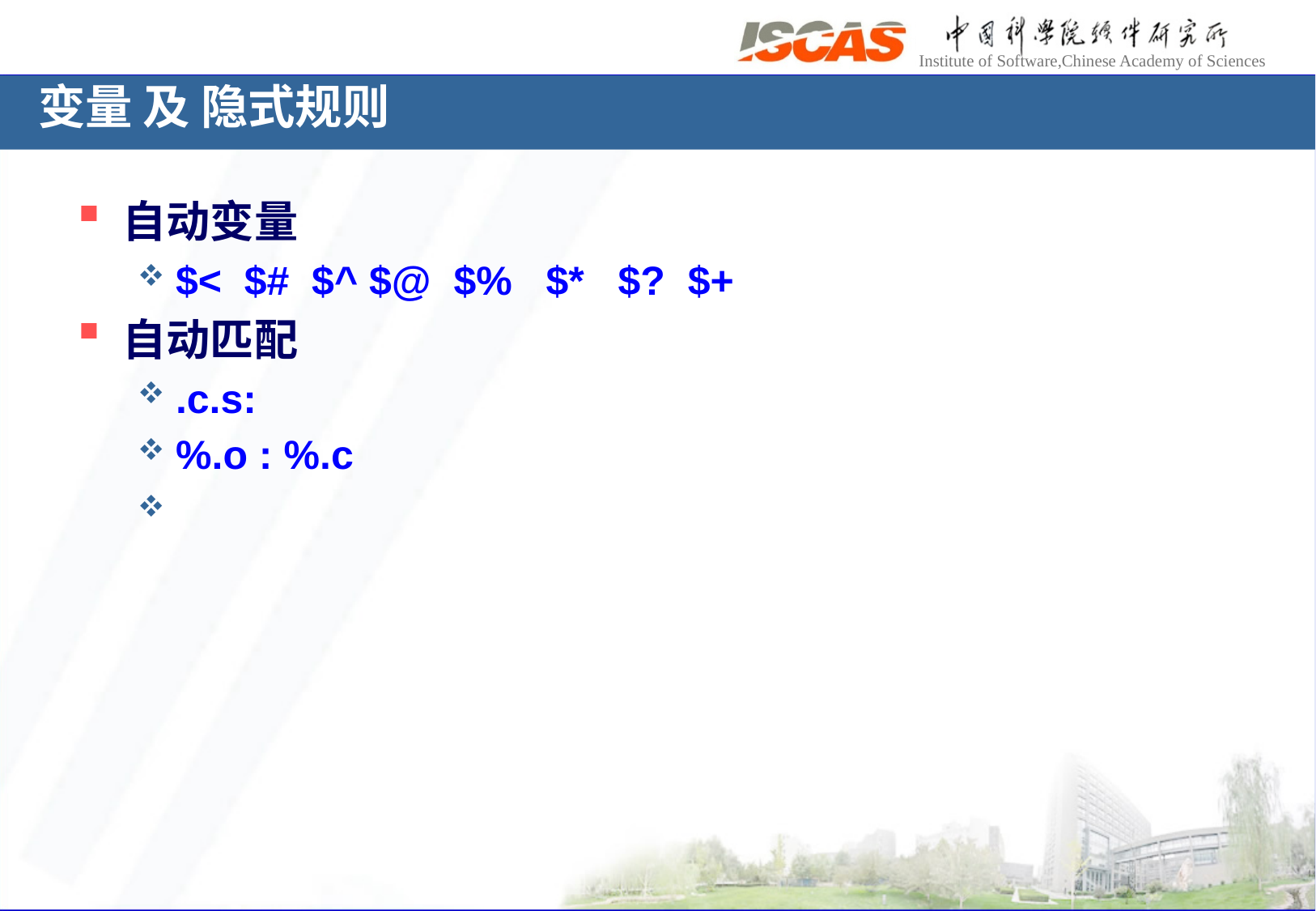

# 变量 及 隐式规则
自动变量
$<  $#  $^ $@  $%   $*   $?  $+
自动匹配
.c.s:
%.o : %.c